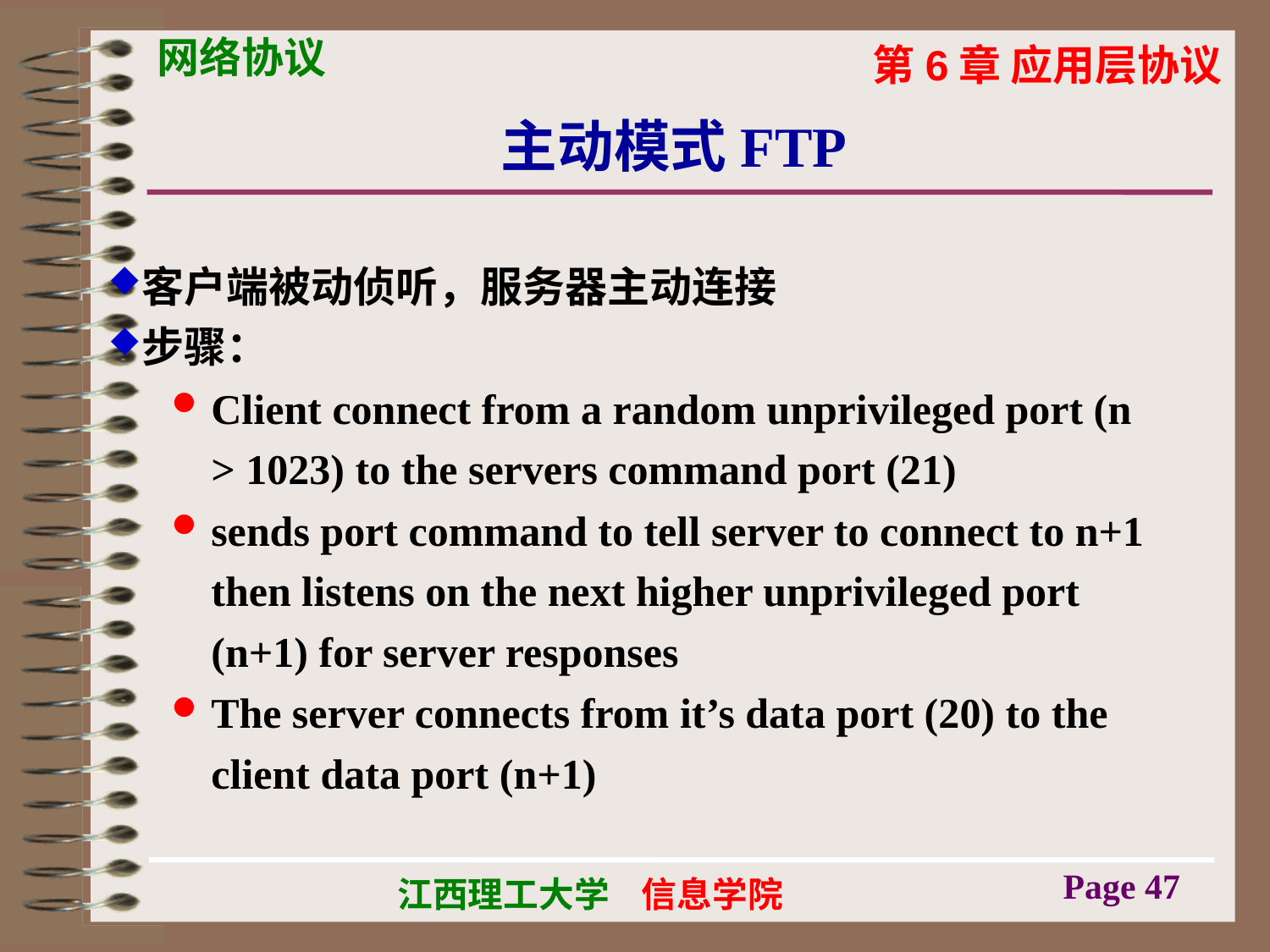

# 主动模式FTP
客户端被动侦听，服务器主动连接
步骤：
Client connect from a random unprivileged port (n > 1023) to the servers command port (21)
sends port command to tell server to connect to n+1 then listens on the next higher unprivileged port (n+1) for server responses
The server connects from it’s data port (20) to the client data port (n+1)
Page 47